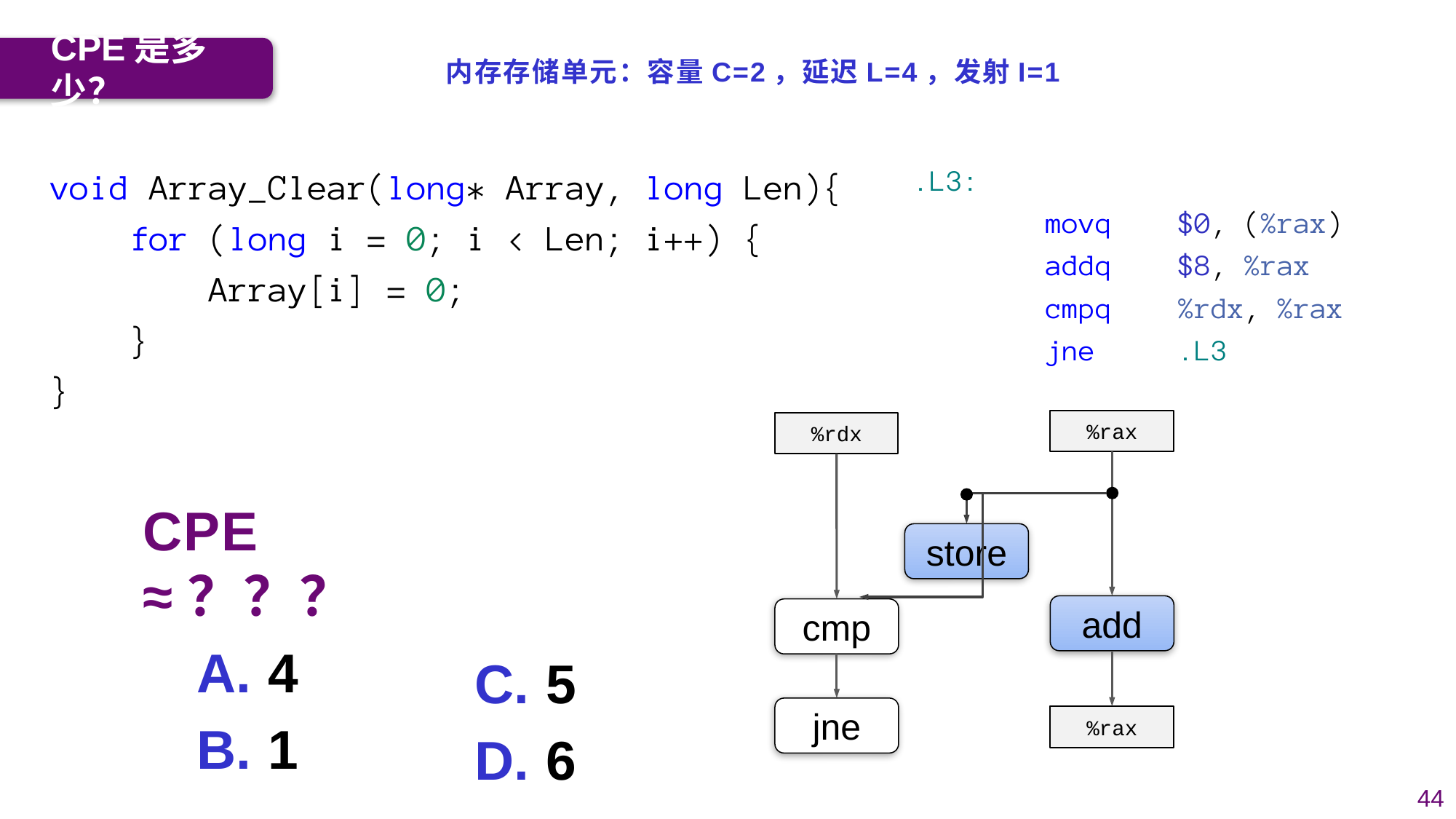

CPE是多少？
内存存储单元：容量C=2，延迟L=4，发射I=1
.L3:
        movq    $0, (%rax)
        addq    $8, %rax
        cmpq    %rdx, %rax
        jne     .L3
void Array_Clear(long* Array, long Len){
    for (long i = 0; i < Len; i++) {
        Array[i] = 0;
    }
}
%rax
%rdx

store
add
cmp
jne
%rax
CPE≈？？？
 4
 1

 5
 6
44